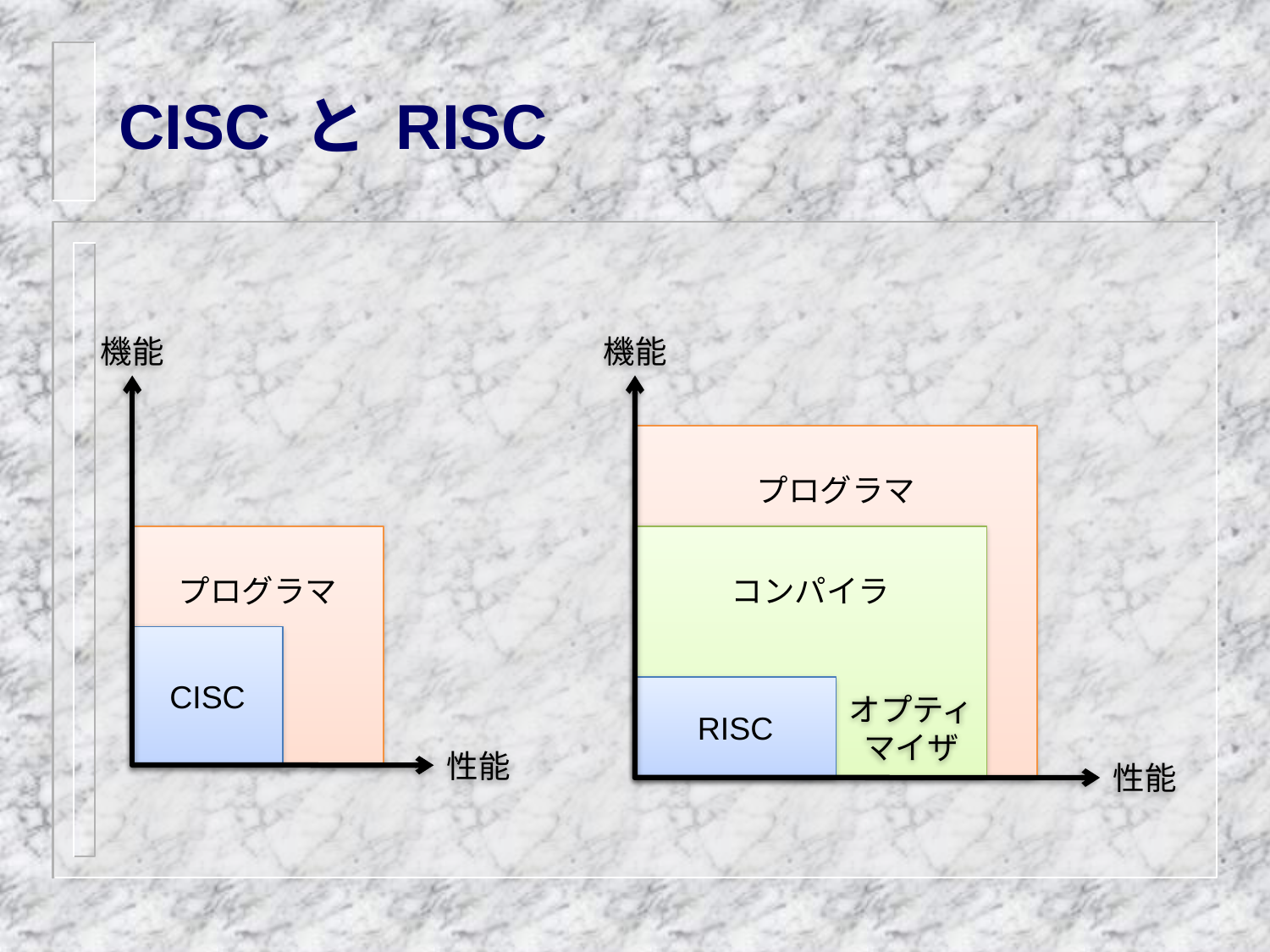

# CISC と RISC
機能
機能

プログラマ

コンパイラ

プログラマ
CISC
RISC
オプティ
マイザ
性能
性能

7